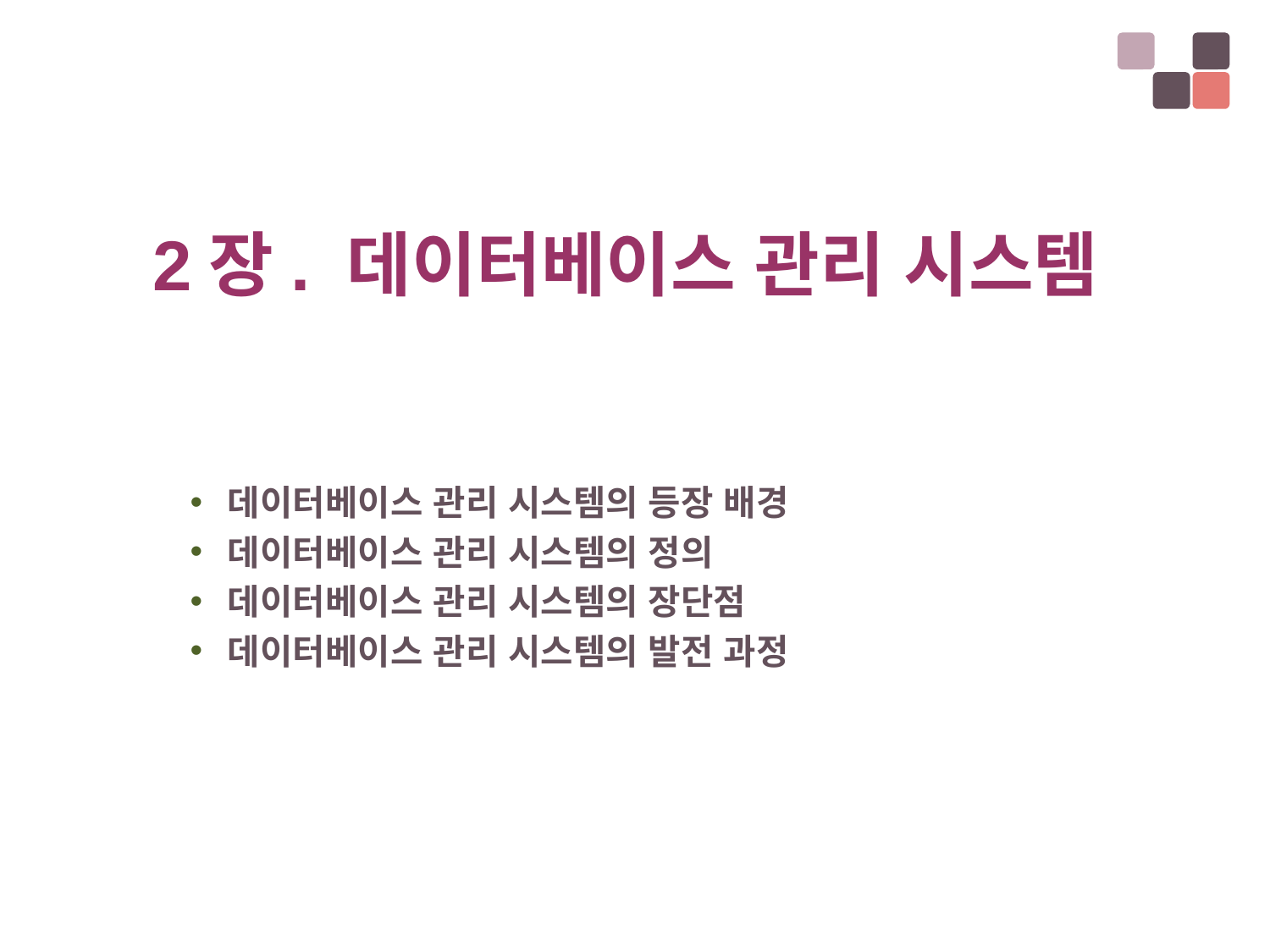

2장. 데이터베이스 관리 시스템

데이터베이스 관리 시스템의 등장 배경
데이터베이스 관리 시스템의 정의
데이터베이스 관리 시스템의 장단점
데이터베이스 관리 시스템의 발전 과정